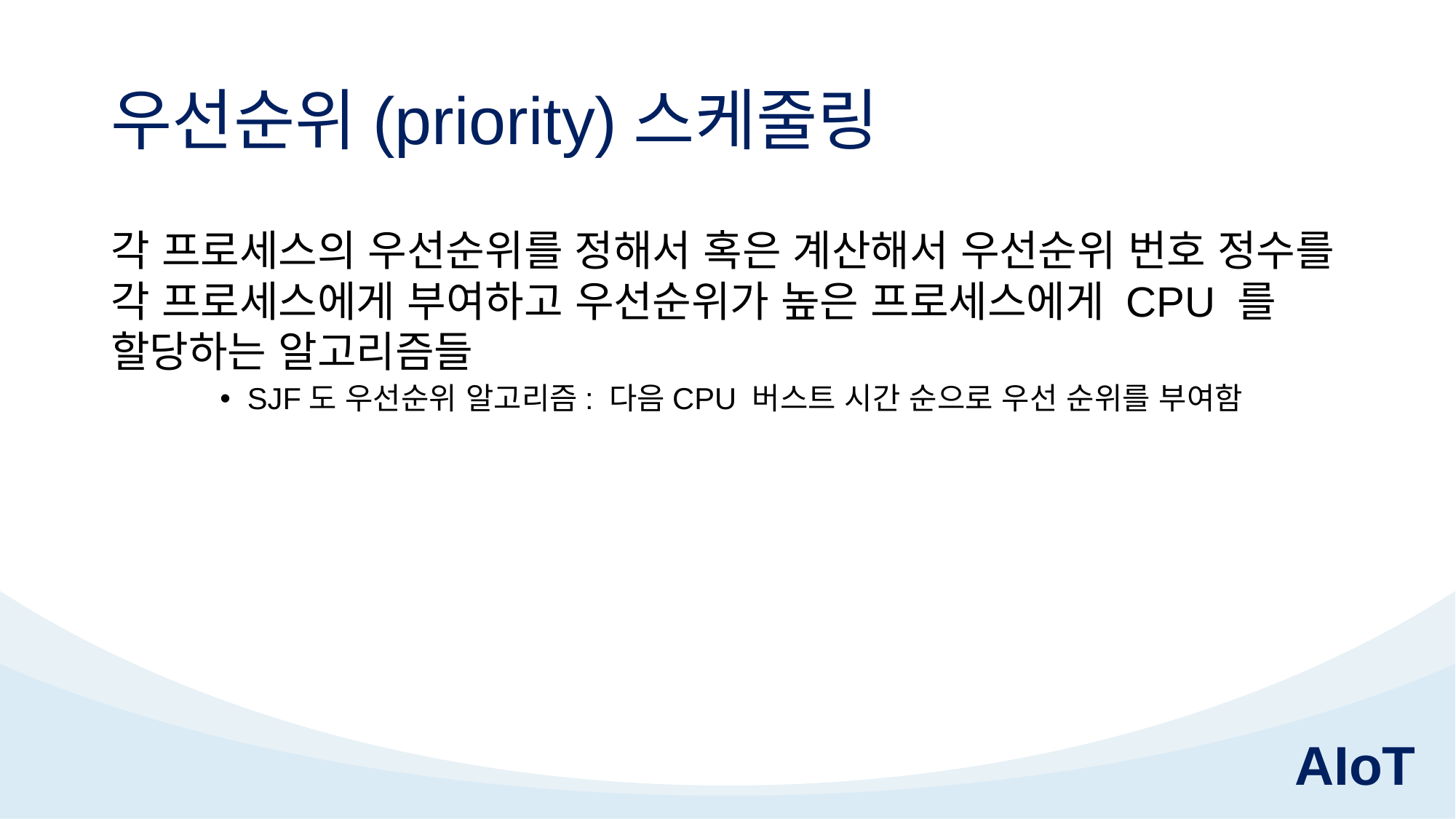

# 우선순위(priority)스케줄링
각 프로세스의 우선순위를 정해서 혹은 계산해서 우선순위 번호 정수를 각 프로세스에게 부여하고 우선순위가 높은 프로세스에게 CPU 를 할당하는 알고리즘들
SJF도 우선순위 알고리즘: 다음CPU 버스트 시간 순으로 우선 순위를 부여함